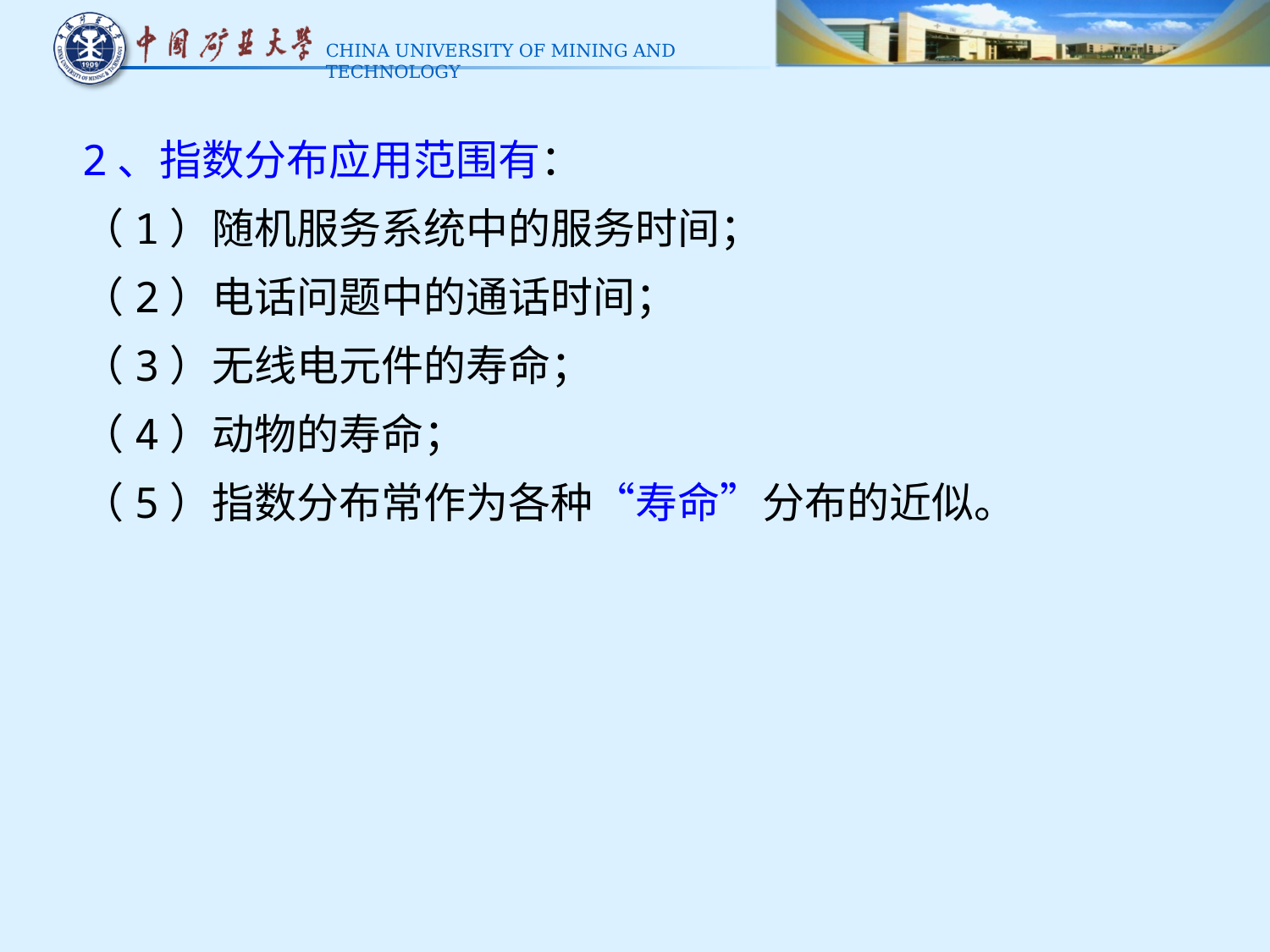

2、指数分布应用范围有：
（1）随机服务系统中的服务时间；
（2）电话问题中的通话时间；
（3）无线电元件的寿命；
（4）动物的寿命；
（5）指数分布常作为各种“寿命”分布的近似。